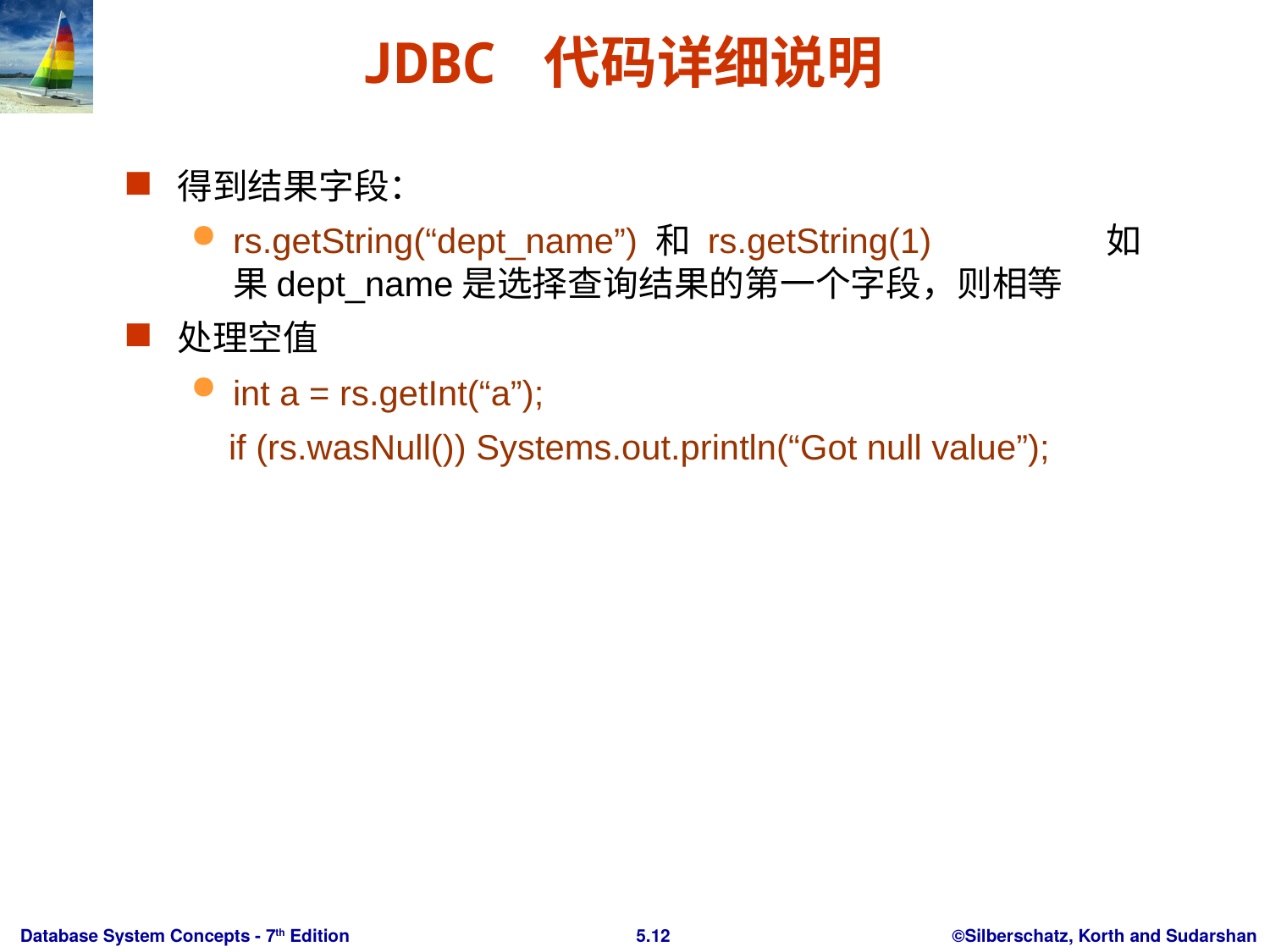

# JDBC 代码详细说明
得到结果字段：
rs.getString(“dept_name”) 和 rs.getString(1)                 如果dept_name是选择查询结果的第一个字段，则相等
处理空值
int a = rs.getInt(“a”);
    if (rs.wasNull()) Systems.out.println(“Got null value”);